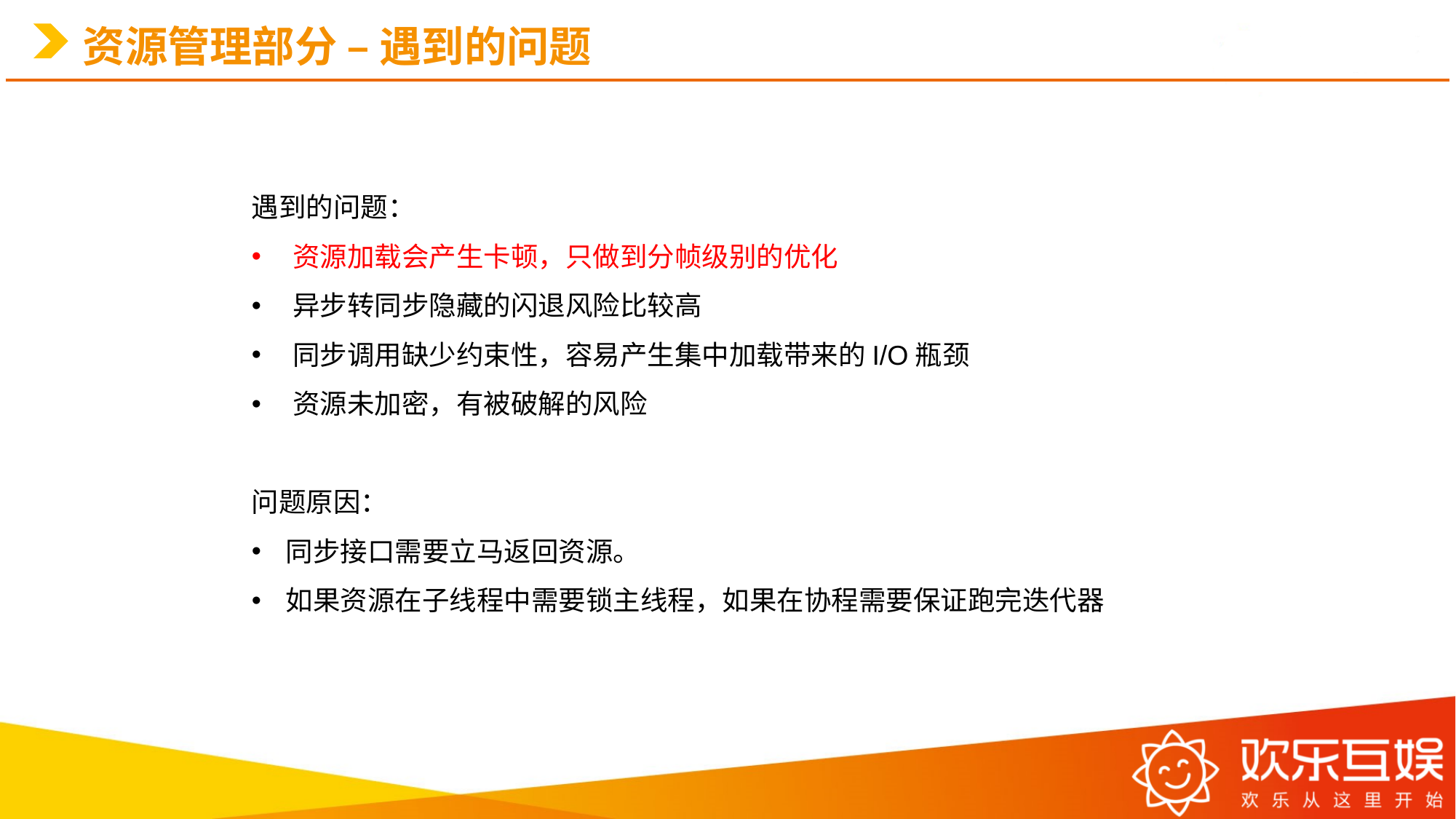

# 资源管理部分 – 遇到的问题

遇到的问题：
资源加载会产生卡顿，只做到分帧级别的优化
异步转同步隐藏的闪退风险比较高
同步调用缺少约束性，容易产生集中加载带来的I/O瓶颈
资源未加密，有被破解的风险

问题原因：
同步接口需要立马返回资源。
如果资源在子线程中需要锁主线程，如果在协程需要保证跑完迭代器